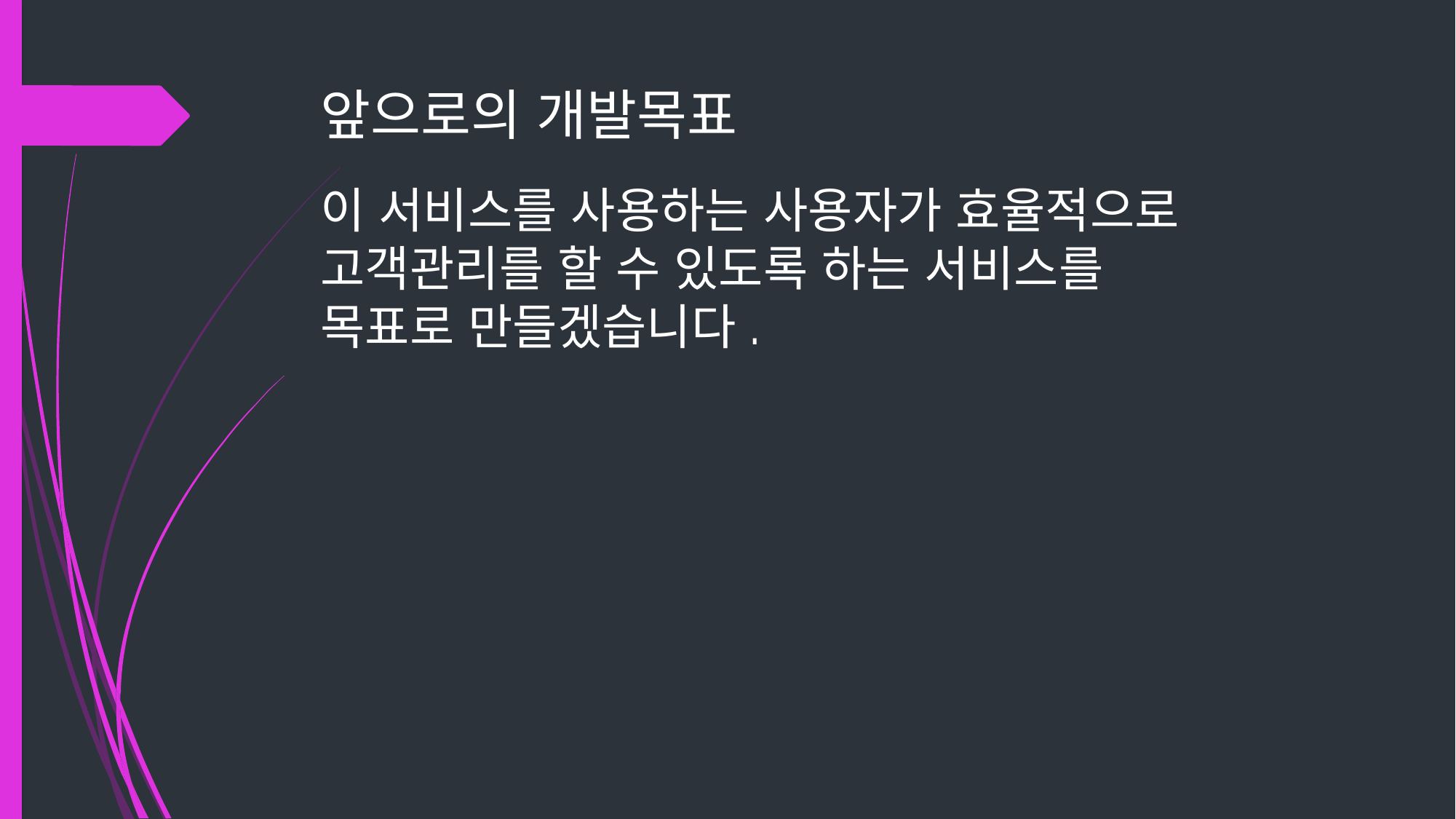

# 앞으로의 개발목표
이 서비스를 사용하는 사용자가 효율적으로
고객관리를 할 수 있도록 하는 서비스를
목표로 만들겠습니다.